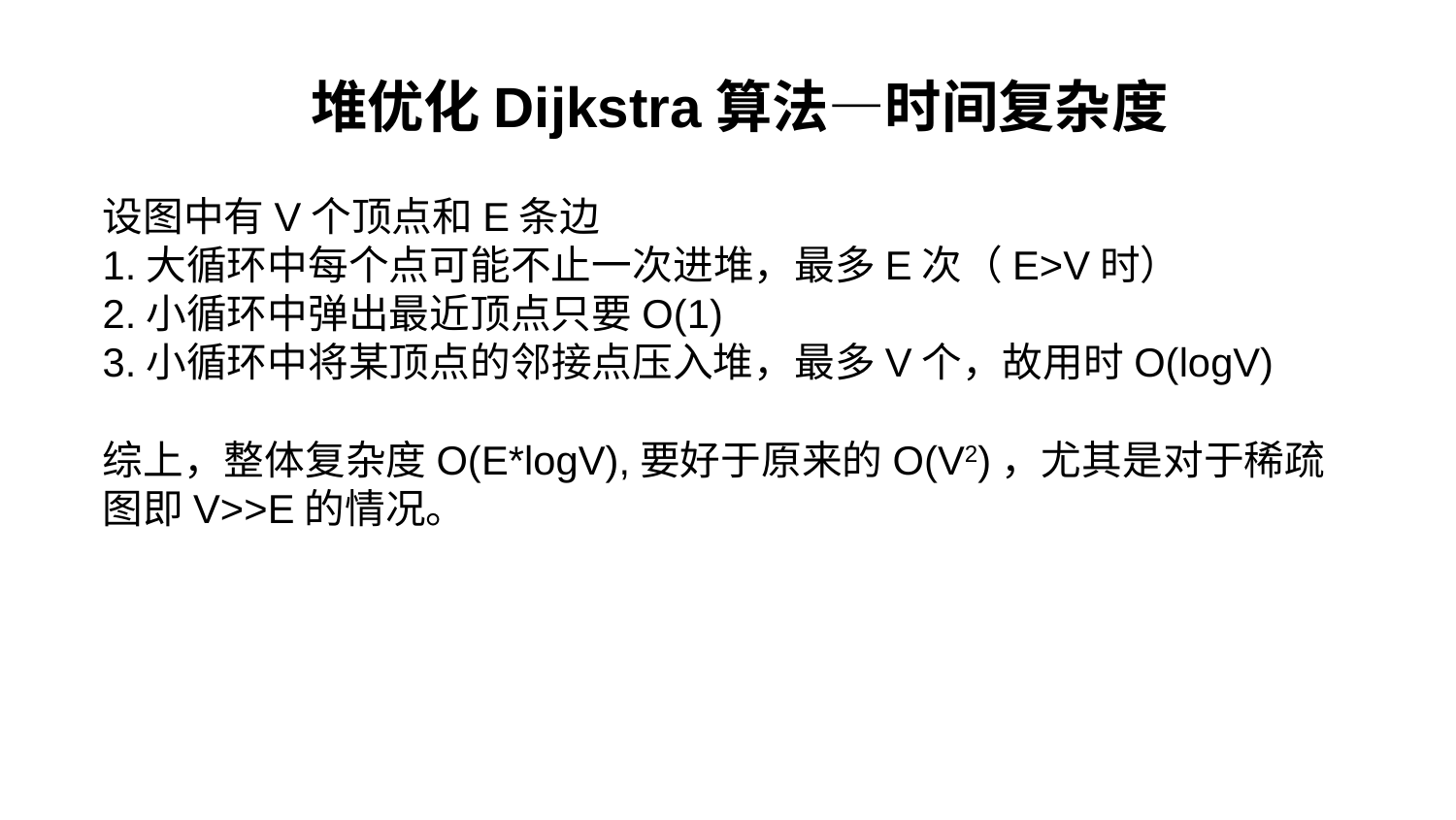

堆优化Dijkstra算法—时间复杂度
设图中有V个顶点和E条边
1.大循环中每个点可能不止一次进堆，最多E次（E>V时）
2.小循环中弹出最近顶点只要O(1)
3.小循环中将某顶点的邻接点压入堆，最多V个，故用时O(logV)

综上，整体复杂度O(E*logV),要好于原来的O(V2)，尤其是对于稀疏图即V>>E的情况。